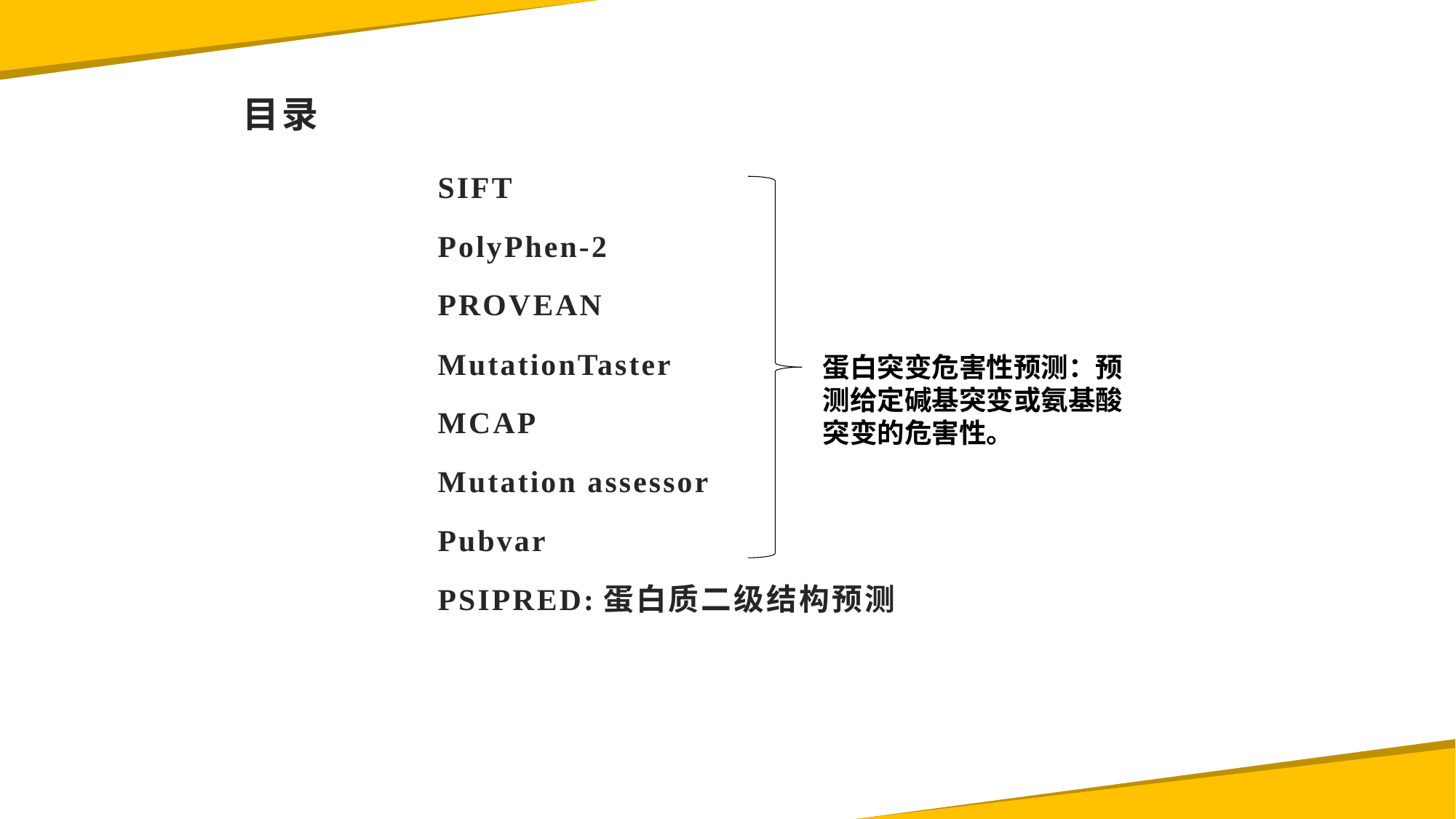

# 目录
SIFT
PolyPhen-2
PROVEAN
MutationTaster
MCAP
Mutation assessor
Pubvar
PSIPRED:蛋白质二级结构预测

蛋白突变危害性预测：预测给定碱基突变或氨基酸突变的危害性。